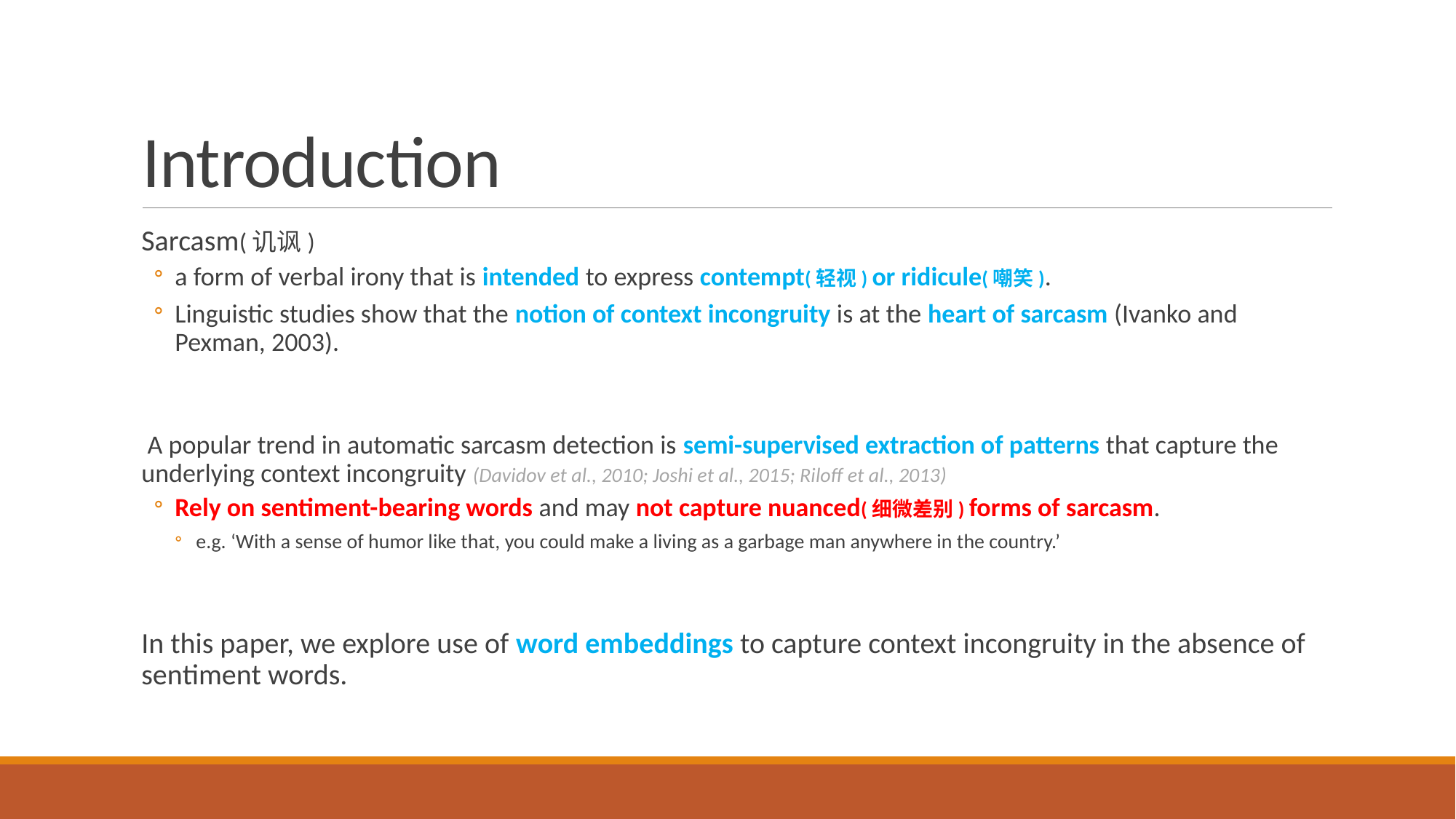

# Introduction
Sarcasm(讥讽)
a form of verbal irony that is intended to express contempt(轻视) or ridicule(嘲笑).
Linguistic studies show that the notion of context incongruity is at the heart of sarcasm (Ivanko and Pexman, 2003).

 A popular trend in automatic sarcasm detection is semi-supervised extraction of patterns that capture the underlying context incongruity (Davidov et al., 2010; Joshi et al., 2015; Riloff et al., 2013)
Rely on sentiment-bearing words and may not capture nuanced(细微差别) forms of sarcasm.
e.g. ‘With a sense of humor like that, you could make a living as a garbage man anywhere in the country.’

In this paper, we explore use of word embeddings to capture context incongruity in the absence of sentiment words.